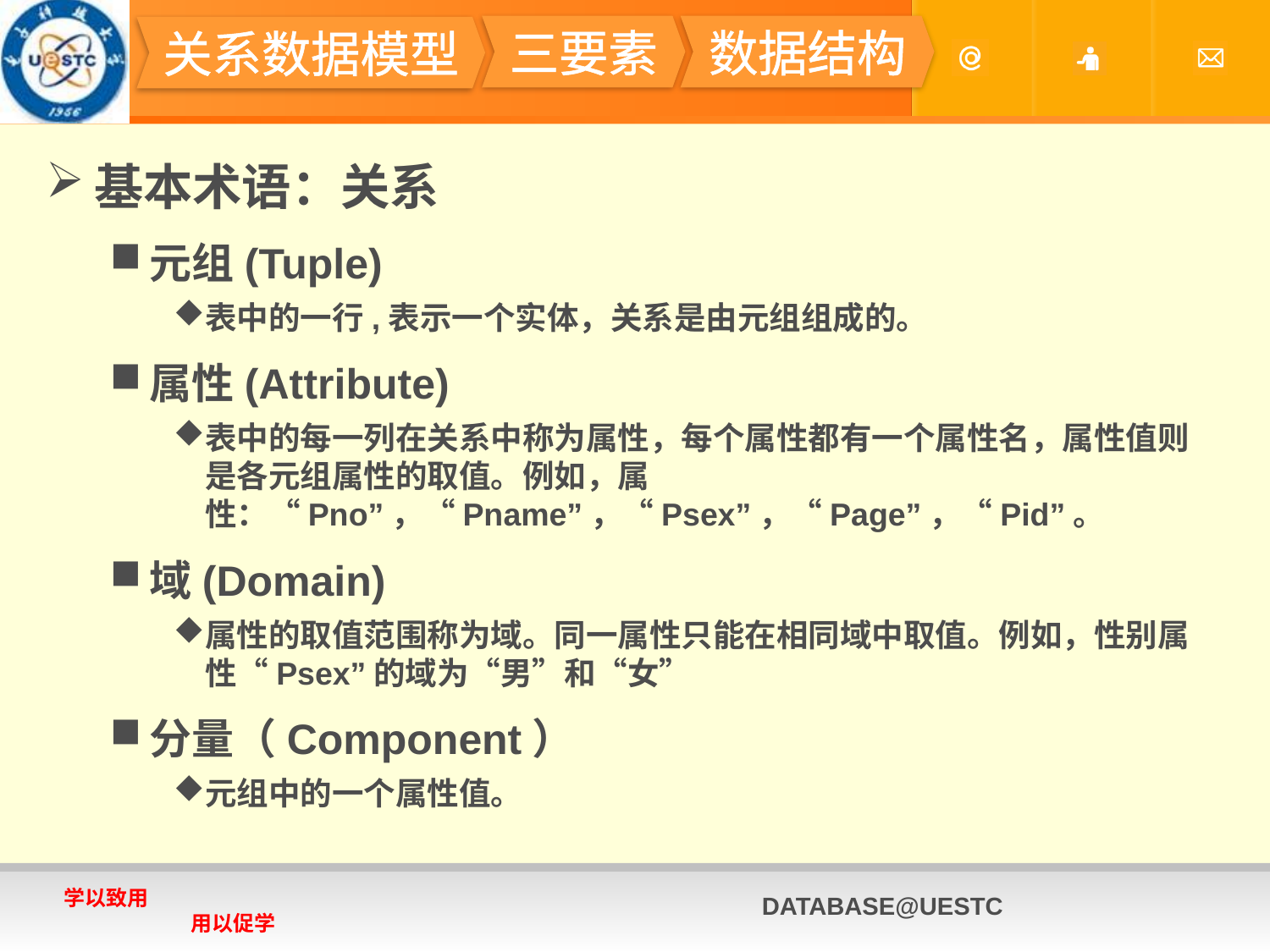

#
三要素
数据结构
关系数据模型
基本术语：关系
元组(Tuple)
表中的一行,表示一个实体，关系是由元组组成的。
属性(Attribute)
表中的每一列在关系中称为属性，每个属性都有一个属性名，属性值则是各元组属性的取值。例如，属性：“Pno”，“Pname”，“Psex”，“Page”，“Pid”。
域(Domain)
属性的取值范围称为域。同一属性只能在相同域中取值。例如，性别属性“Psex”的域为“男”和“女”
分量（Component）
元组中的一个属性值。